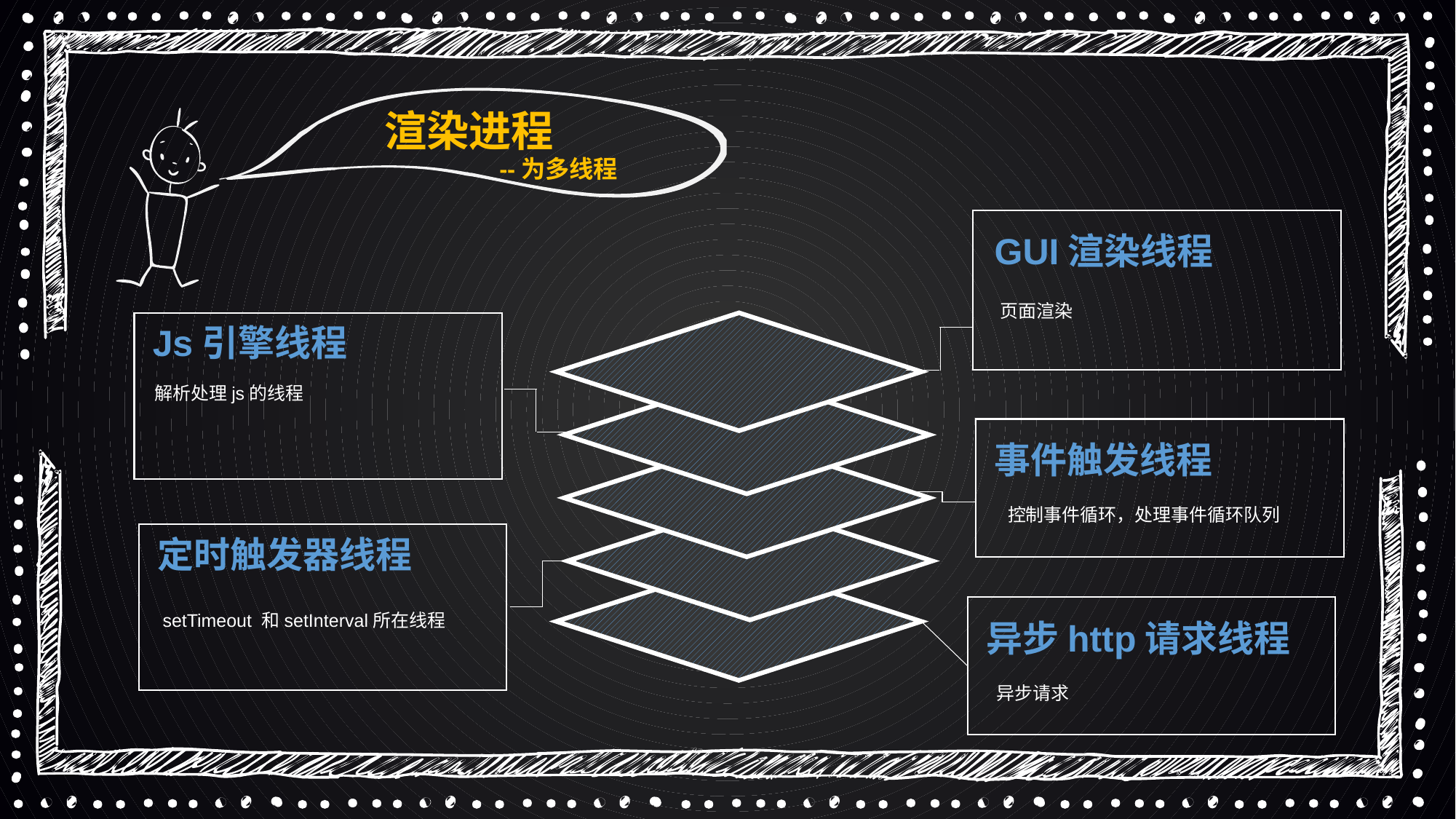

渲染进程
--为多线程

GUI渲染线程
页面渲染

Js引擎线程

解析处理js的线程

事件触发线程

控制事件循环，处理事件循环队列

定时触发器线程

setTimeout 和setInterval所在线程
异步http请求线程
异步请求